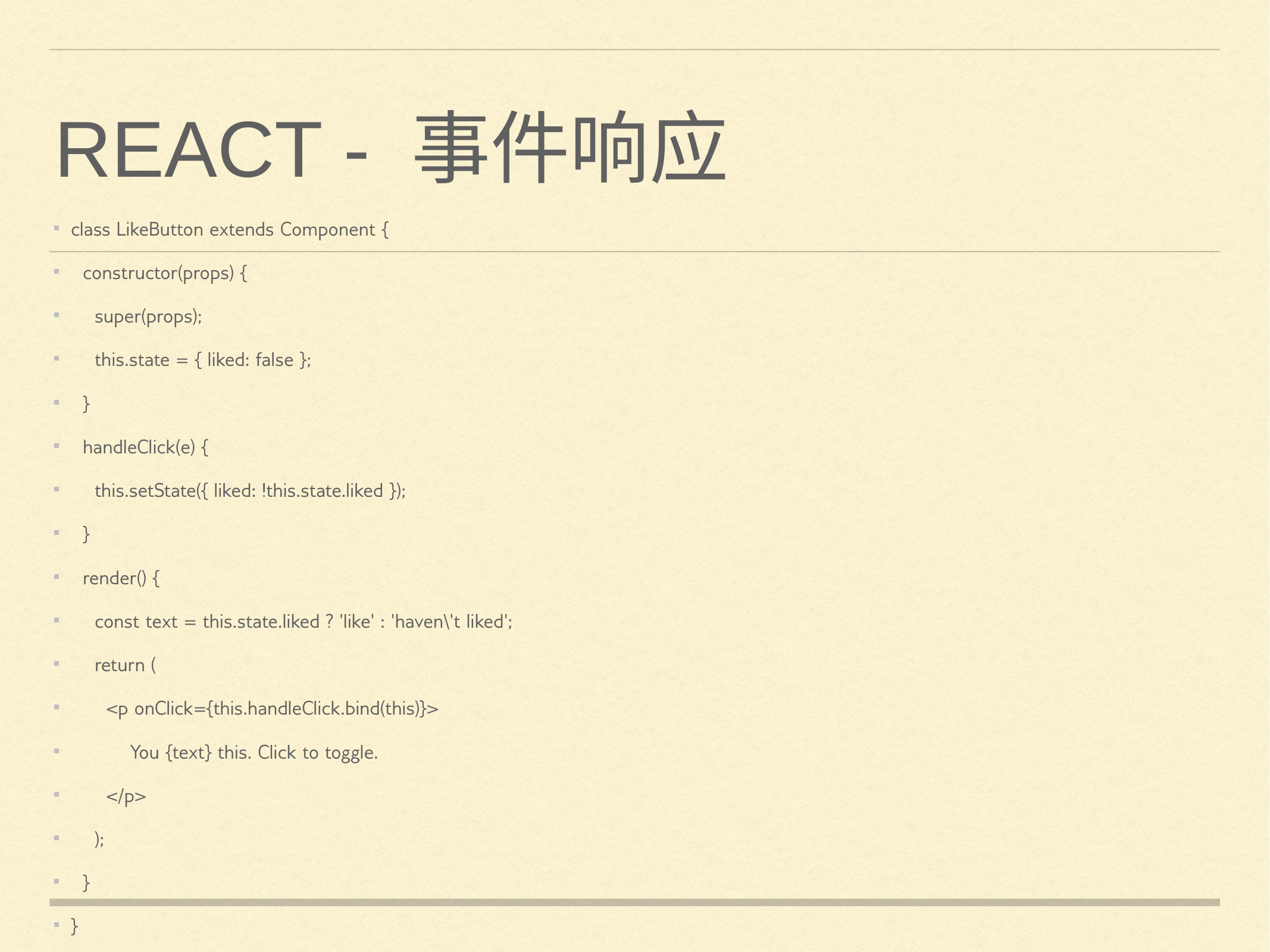

# REACT - 事件响应
class LikeButton extends Component {
  constructor(props) {
    super(props);
    this.state = { liked: false };
  }
  handleClick(e) {
    this.setState({ liked: !this.state.liked });
  }
  render() {
    const text = this.state.liked ? 'like' : 'haven\'t liked';
    return (
      <p onClick={this.handleClick.bind(this)}>
          You {text} this. Click to toggle.
      </p>
    );
  }
}